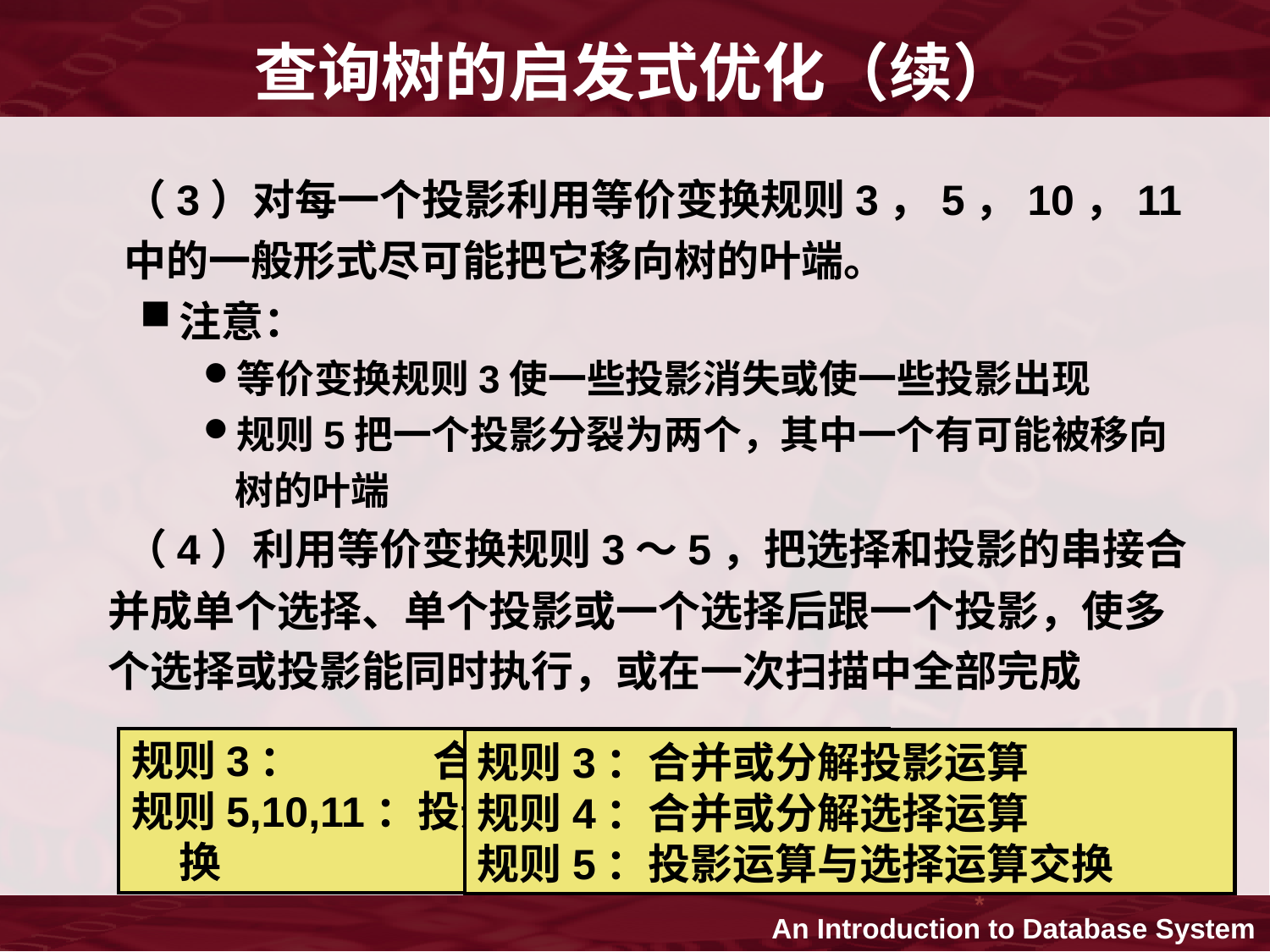

# 查询树的启发式优化（续）
	（3）对每一个投影利用等价变换规则3，5，10，11中的一般形式尽可能把它移向树的叶端。
注意：
等价变换规则3使一些投影消失或使一些投影出现
规则5把一个投影分裂为两个，其中一个有可能被移向树的叶端
    （4）利用等价变换规则3～5，把选择和投影的串接合并成单个选择、单个投影或一个选择后跟一个投影，使多个选择或投影能同时执行，或在一次扫描中全部完成

规则3：    	合并或分解投影运算
规则5,10,11：投影运算与其他运算交换
规则3：合并或分解投影运算
规则4：合并或分解选择运算
规则5：投影运算与选择运算交换

*